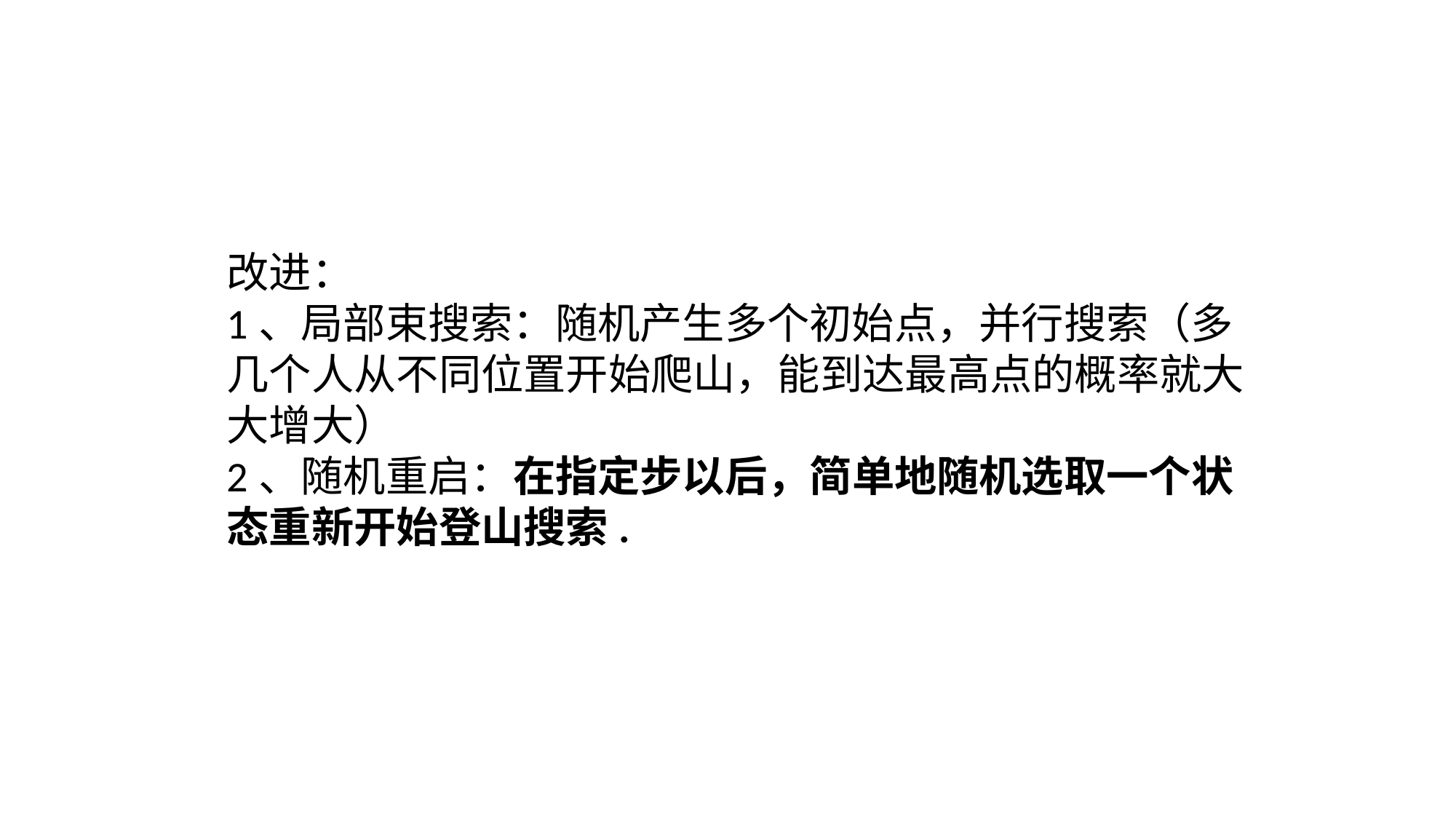

改进：
1、局部束搜索：随机产生多个初始点，并行搜索（多几个人从不同位置开始爬山，能到达最高点的概率就大大增大）
2、随机重启：在指定步以后，简单地随机选取一个状态重新开始登山搜索.